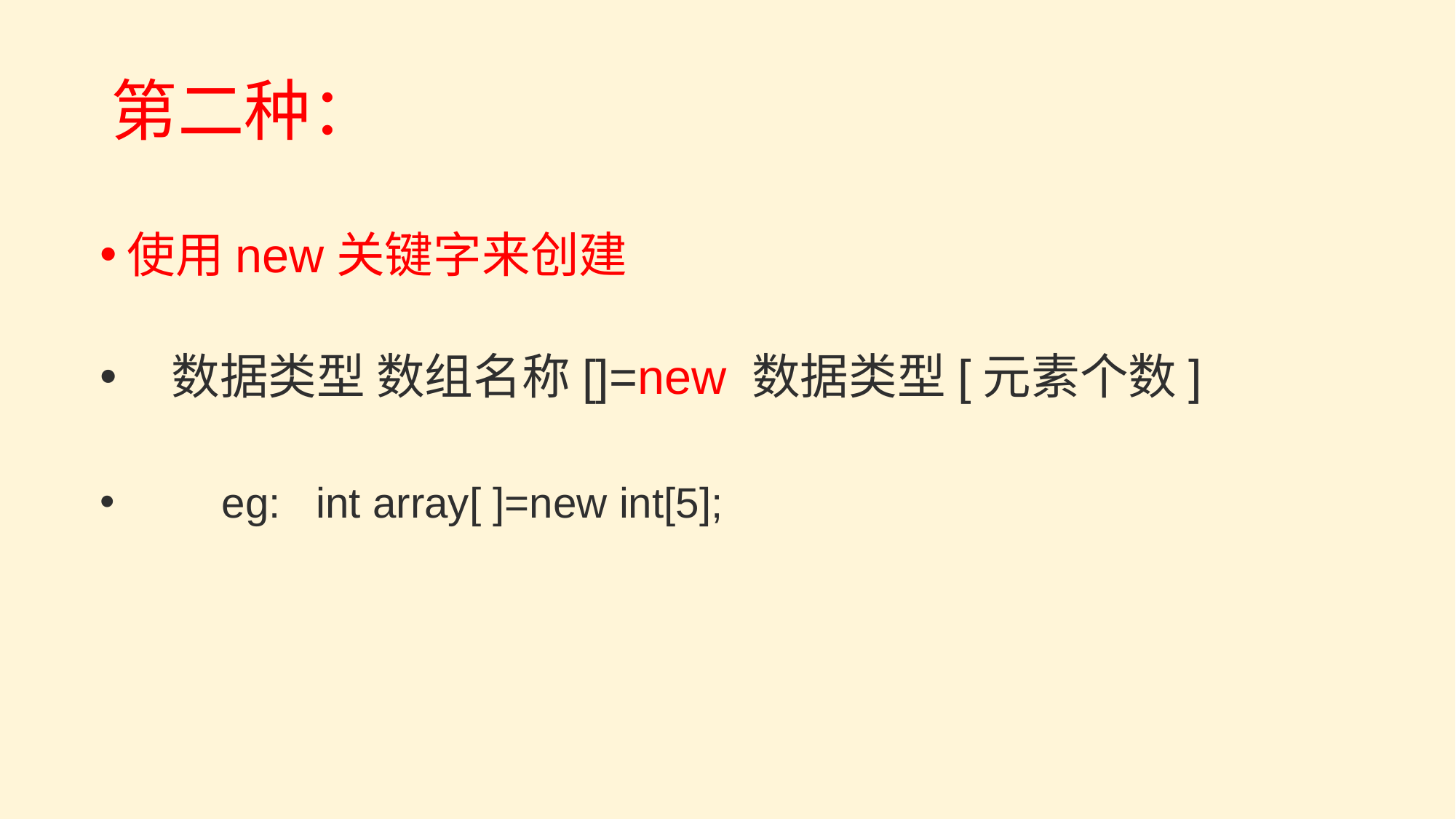

第二种：
使用new关键字来创建

   数据类型 数组名称[]=new 数据类型[元素个数]

        eg:   int array[ ]=new int[5];